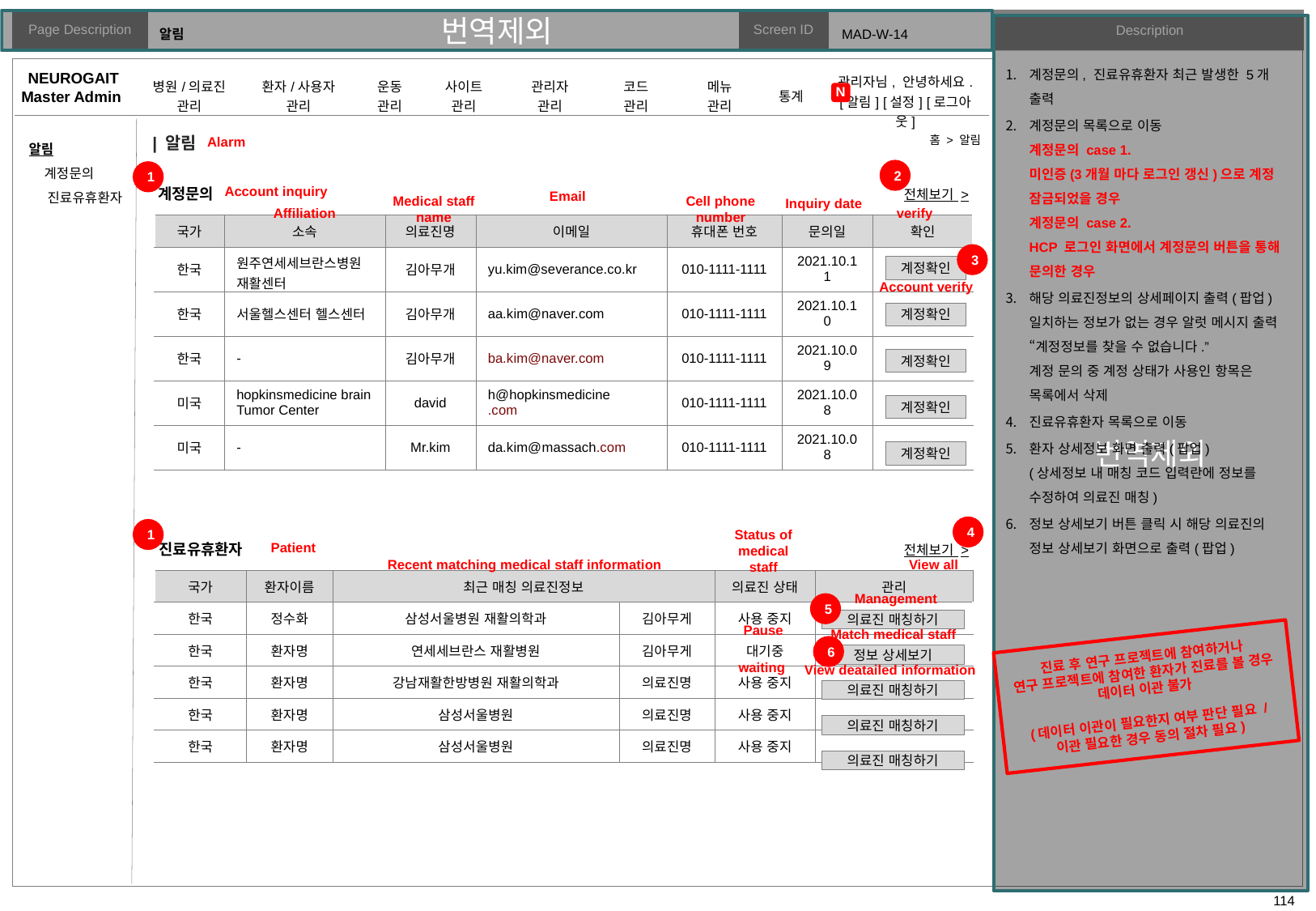

# 알림
MAD-W-14
계정문의, 진료유휴환자 최근 발생한 5개 출력
계정문의 목록으로 이동
계정문의 case 1.
미인증(3개월 마다 로그인 갱신)으로 계정 잠금되었을 경우
계정문의 case 2.
HCP 로그인 화면에서 계정문의 버튼을 통해 문의한 경우
해당 의료진정보의 상세페이지 출력(팝업)
일치하는 정보가 없는 경우 알럿 메시지 출력
“계정정보를 찾을 수 없습니다.”
계정 문의 중 계정 상태가 사용인 항목은 목록에서 삭제
진료유휴환자 목록으로 이동
환자 상세정보 화면 출력(팝업)
(상세정보 내 매칭 코드 입력란에 정보를 수정하여 의료진 매칭)
정보 상세보기 버튼 클릭 시 해당 의료진의 정보 상세보기 화면으로 출력(팝업)
| 알림
홈 > 알림
Alarm
2
1
계정문의
전체보기 >
Account inquiry
Email
Medical staff name
Cell phone number
Inquiry date
Affiliation
verify
| 국가 | 소속 | 의료진명 | 이메일 | 휴대폰 번호 | 문의일 | 확인 |
| --- | --- | --- | --- | --- | --- | --- |
| 한국 | 원주연세세브란스병원 재활센터 | 김아무개 | yu.kim@severance.co.kr | 010-1111-1111 | 2021.10.11 |  |
| 한국 | 서울헬스센터 헬스센터 | 김아무개 | aa.kim@naver.com | 010-1111-1111 | 2021.10.10 |  |
| 한국 | - | 김아무개 | ba.kim@naver.com | 010-1111-1111 | 2021.10.09 |  |
| 미국 | hopkinsmedicine brain Tumor Center | david | h@hopkinsmedicine .com | 010-1111-1111 | 2021.10.08 |  |
| 미국 | - | Mr.kim | da.kim@massach.com | 010-1111-1111 | 2021.10.08 |  |
3
계정확인
Account verify
계정확인
계정확인
계정확인
계정확인
4
1
Status of medical staff
진료유휴환자
전체보기 >
Patient
Recent matching medical staff information
View all
| 국가 | 환자이름 | 최근 매칭 의료진정보 |  | 의료진 상태 | 관리 |
| --- | --- | --- | --- | --- | --- |
| 한국 | 정수화 | 삼성서울병원 재활의학과 | 김아무게 | 사용 중지 |  |
| 한국 | 환자명 | 연세세브란스 재활병원 | 김아무게 | 대기중 |  |
| 한국 | 환자명 | 강남재활한방병원 재활의학과 | 의료진명 | 사용 중지 |  |
| 한국 | 환자명 | 삼성서울병원 | 의료진명 | 사용 중지 |  |
| 한국 | 환자명 | 삼성서울병원 | 의료진명 | 사용 중지 |  |
Management
5
의료진 매칭하기
Pause
Match medical staff
진료 후 연구 프로젝트에 참여하거나
연구 프로젝트에 참여한 환자가 진료를 볼 경우 데이터 이관 불가

(데이터 이관이 필요한지 여부 판단 필요 / 이관 필요한 경우 동의 절차 필요)
6
정보 상세보기
waiting
View deatailed information
의료진 매칭하기
의료진 매칭하기
의료진 매칭하기